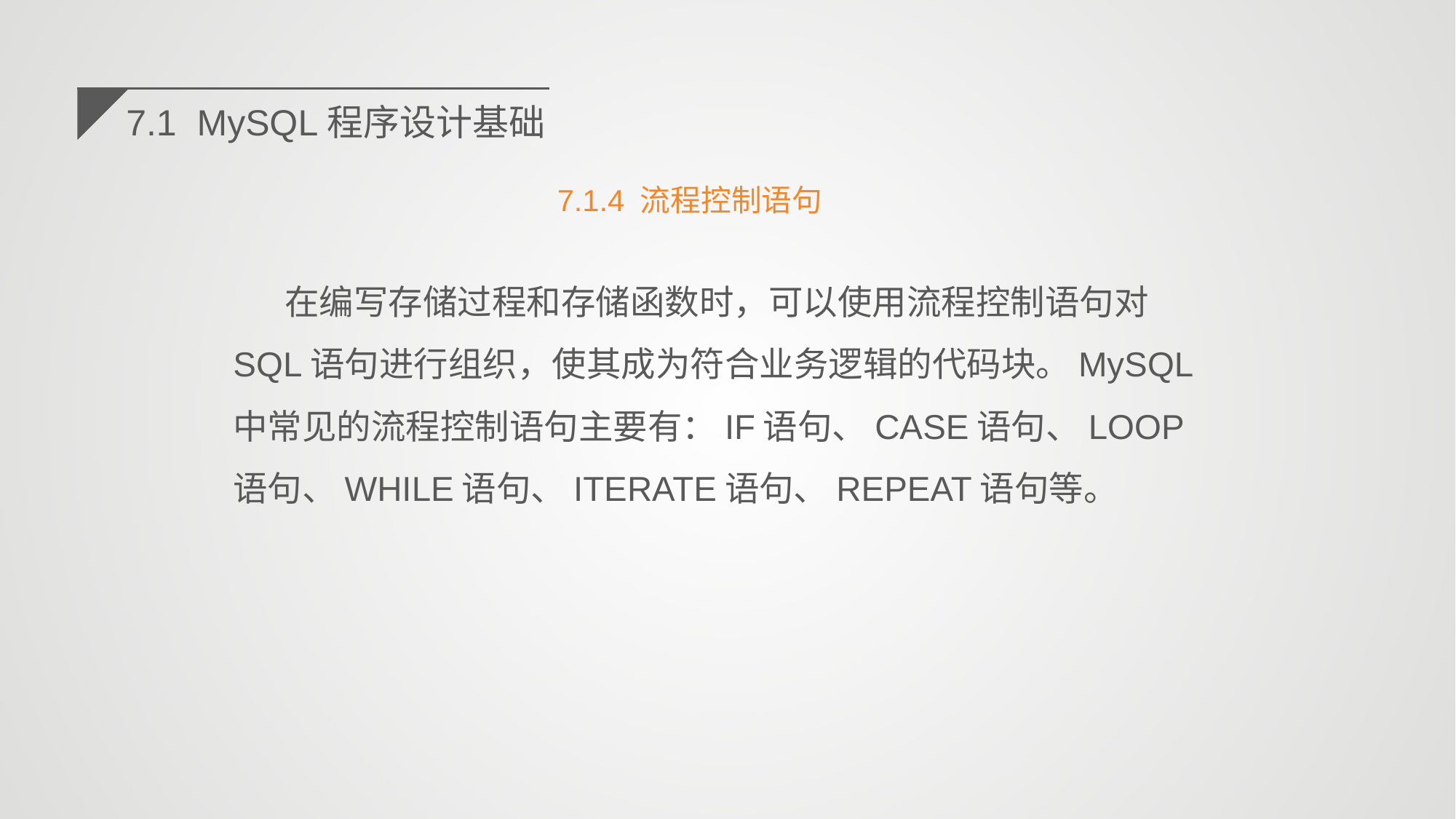

7.1  MySQL程序设计基础

7.1.4 流程控制语句
在编写存储过程和存储函数时，可以使用流程控制语句对SQL语句进行组织，使其成为符合业务逻辑的代码块。MySQL中常见的流程控制语句主要有：IF语句、CASE语句、LOOP语句、WHILE语句、ITERATE语句、REPEAT语句等。